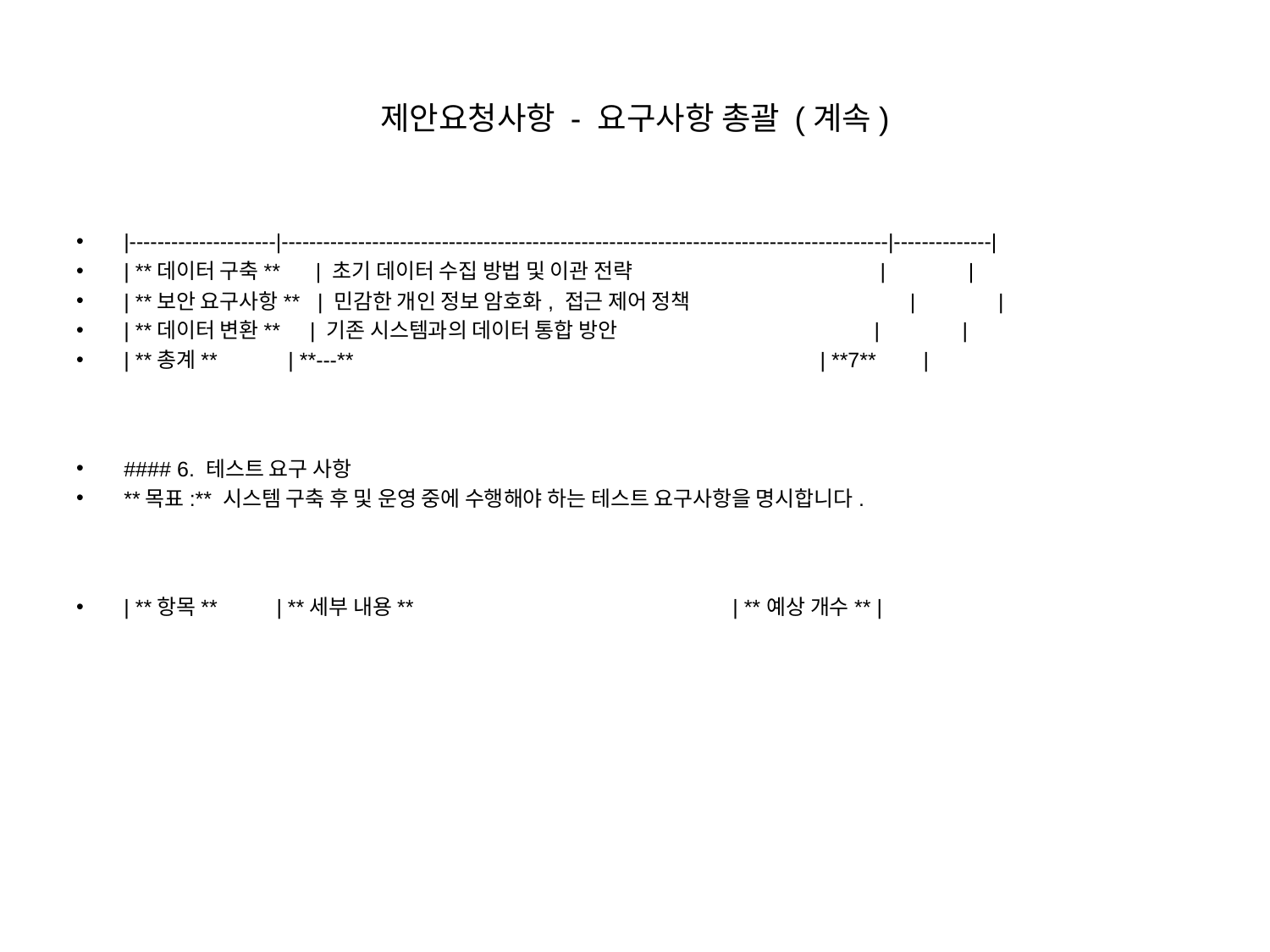

# 제안요청사항 - 요구사항 총괄 (계속)
|---------------------|---------------------------------------------------------------------------------------|--------------|
| **데이터 구축**      | 초기 데이터 수집 방법 및 이관 전략                                                    |              |
| **보안 요구사항**   | 민감한 개인 정보 암호화, 접근 제어 정책                                              |              |
| **데이터 변환**     | 기존 시스템과의 데이터 통합 방안                                                      |              |
| **총계**            | **---**                                                                               | **7**        |

#### 6. 테스트 요구 사항
**목표:** 시스템 구축 후 및 운영 중에 수행해야 하는 테스트 요구사항을 명시합니다.

| **항목**          | **세부 내용**                                                      | **예상 개수** |